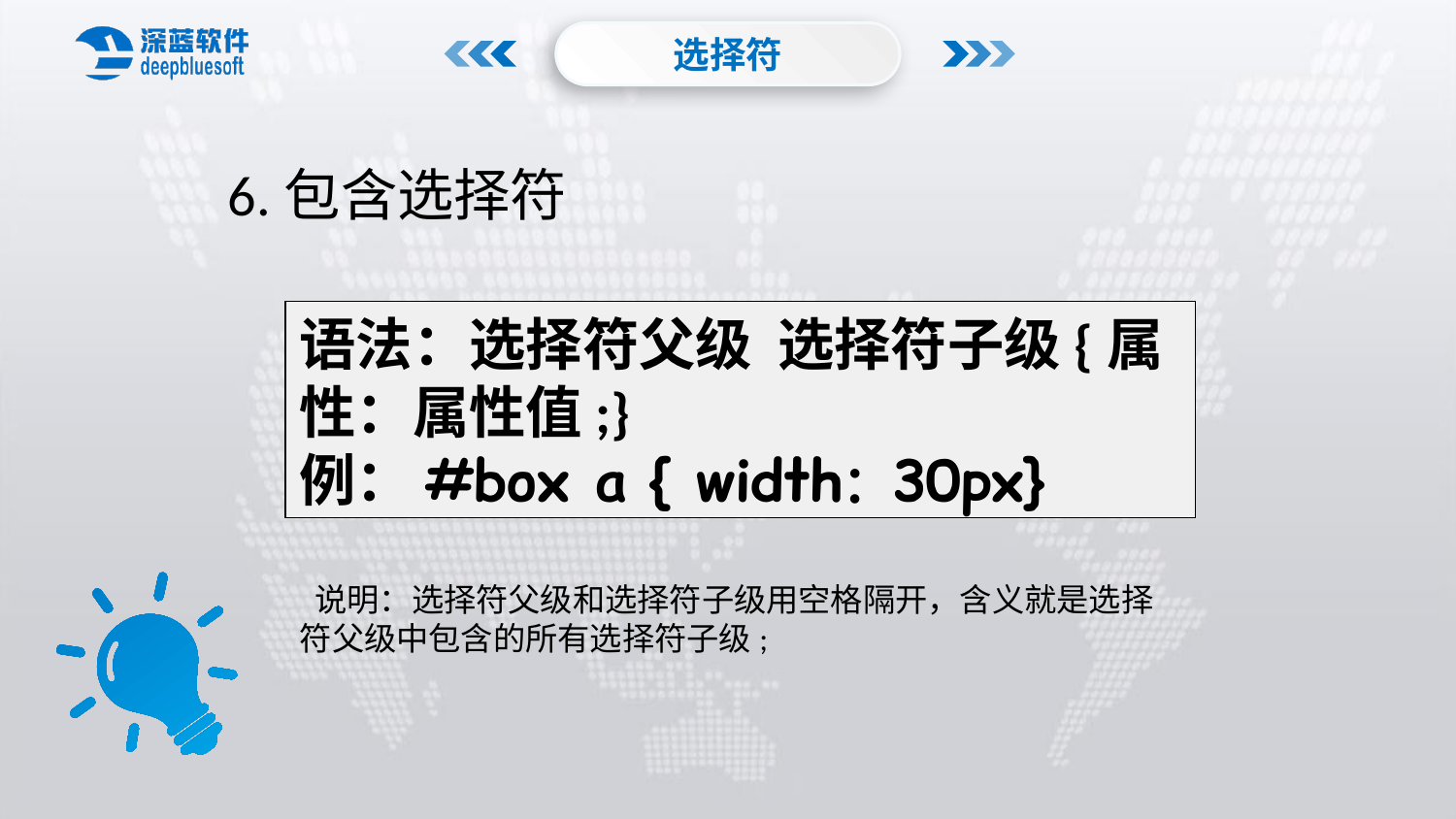

选择符

6.包含选择符
语法：选择符父级  选择符子级{属性：属性值;}
例：#box a { width: 30px}

 说明：选择符父级和选择符子级用空格隔开，含义就是选择符父级中包含的所有选择符子级;